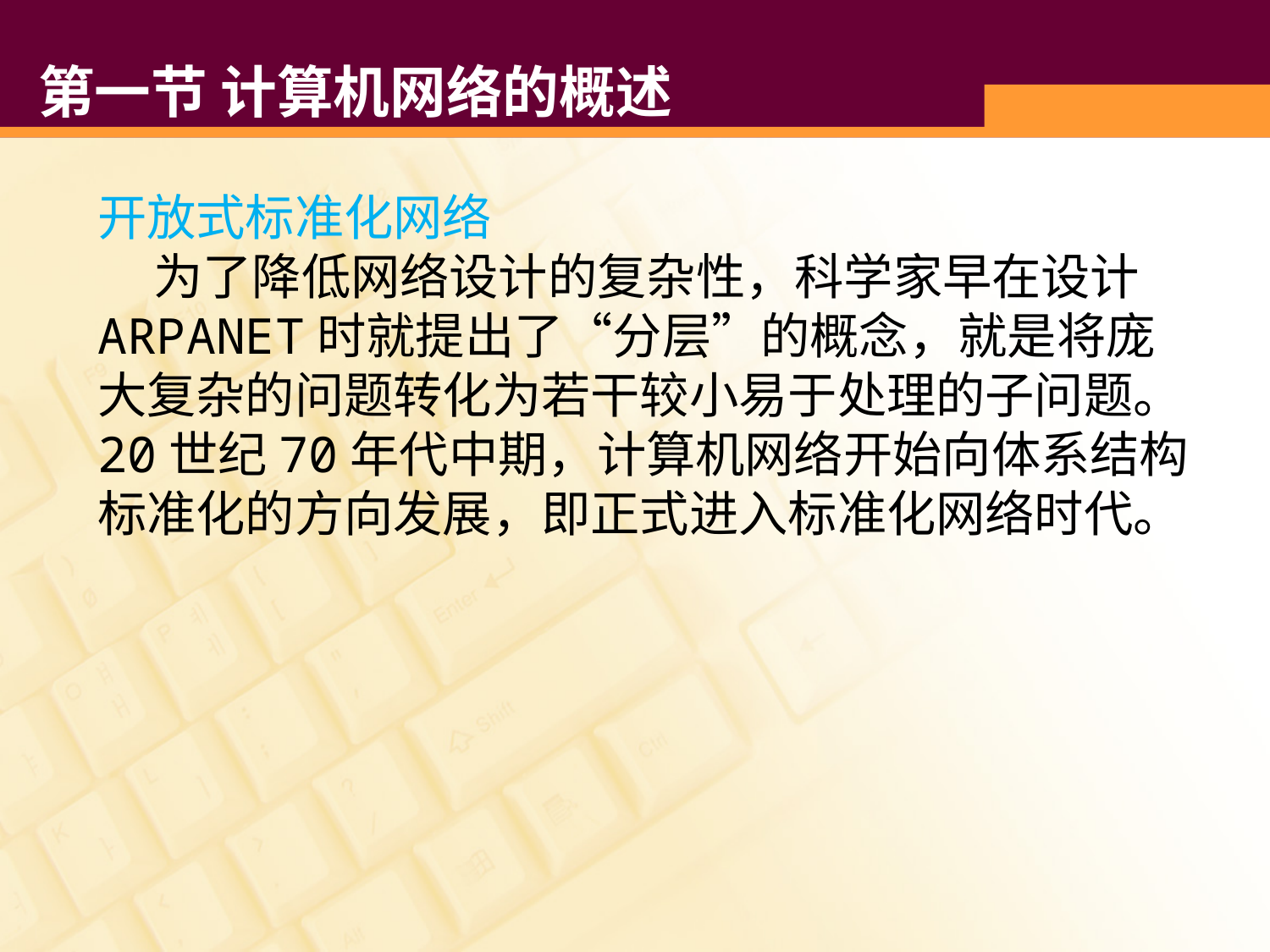

# 第一节 计算机网络的概述
开放式标准化网络
    为了降低网络设计的复杂性，科学家早在设计ARPANET时就提出了“分层”的概念，就是将庞大复杂的问题转化为若干较小易于处理的子问题。20世纪70年代中期，计算机网络开始向体系结构标准化的方向发展，即正式进入标准化网络时代。